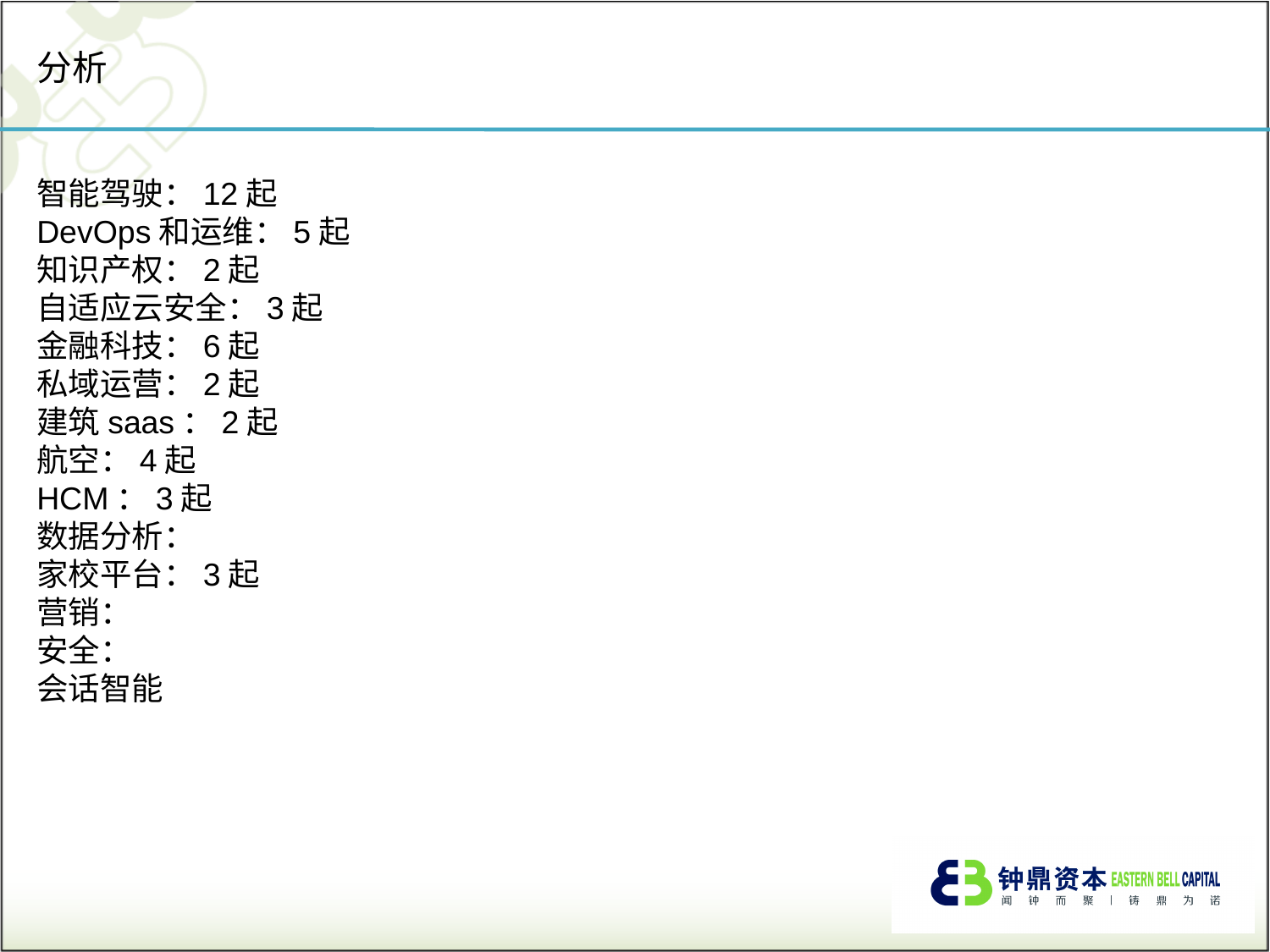

分析
智能驾驶：12起
DevOps和运维：5起
知识产权：2起
自适应云安全：3起
金融科技：6起
私域运营：2起
建筑saas：2起
航空：4起
HCM：3起
数据分析：
家校平台：3起
营销：
安全：
会话智能